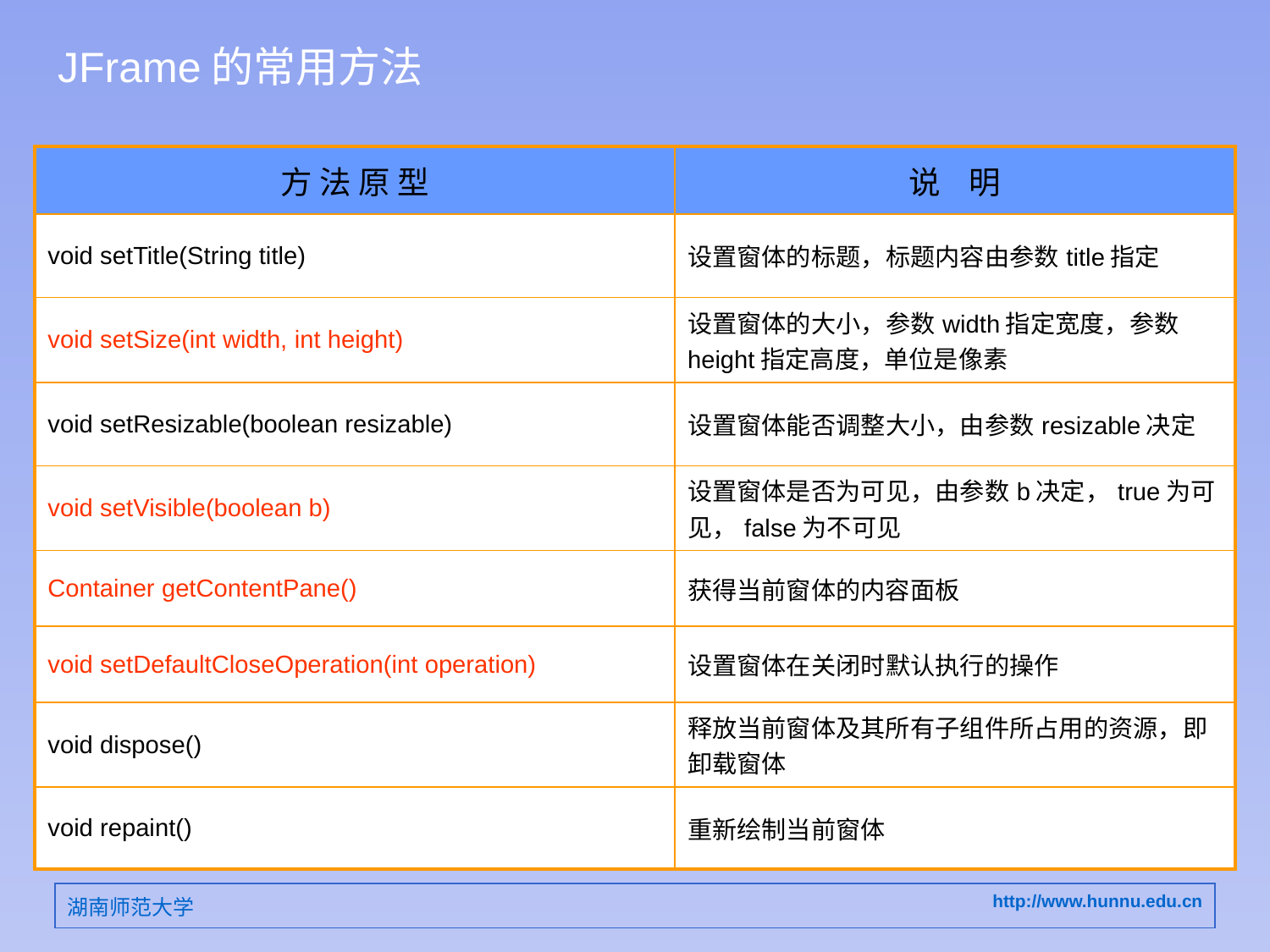

# JFrame的常用方法
| 方 法 原 型 | 说 明 |
| --- | --- |
| void setTitle(String title) | 设置窗体的标题，标题内容由参数title指定 |
| void setSize(int width, int height) | 设置窗体的大小，参数width指定宽度，参数height指定高度，单位是像素 |
| void setResizable(boolean resizable) | 设置窗体能否调整大小，由参数resizable决定 |
| void setVisible(boolean b) | 设置窗体是否为可见，由参数b决定，true为可见，false为不可见 |
| Container getContentPane() | 获得当前窗体的内容面板 |
| void setDefaultCloseOperation(int operation) | 设置窗体在关闭时默认执行的操作 |
| void dispose() | 释放当前窗体及其所有子组件所占用的资源，即卸载窗体 |
| void repaint() | 重新绘制当前窗体 |